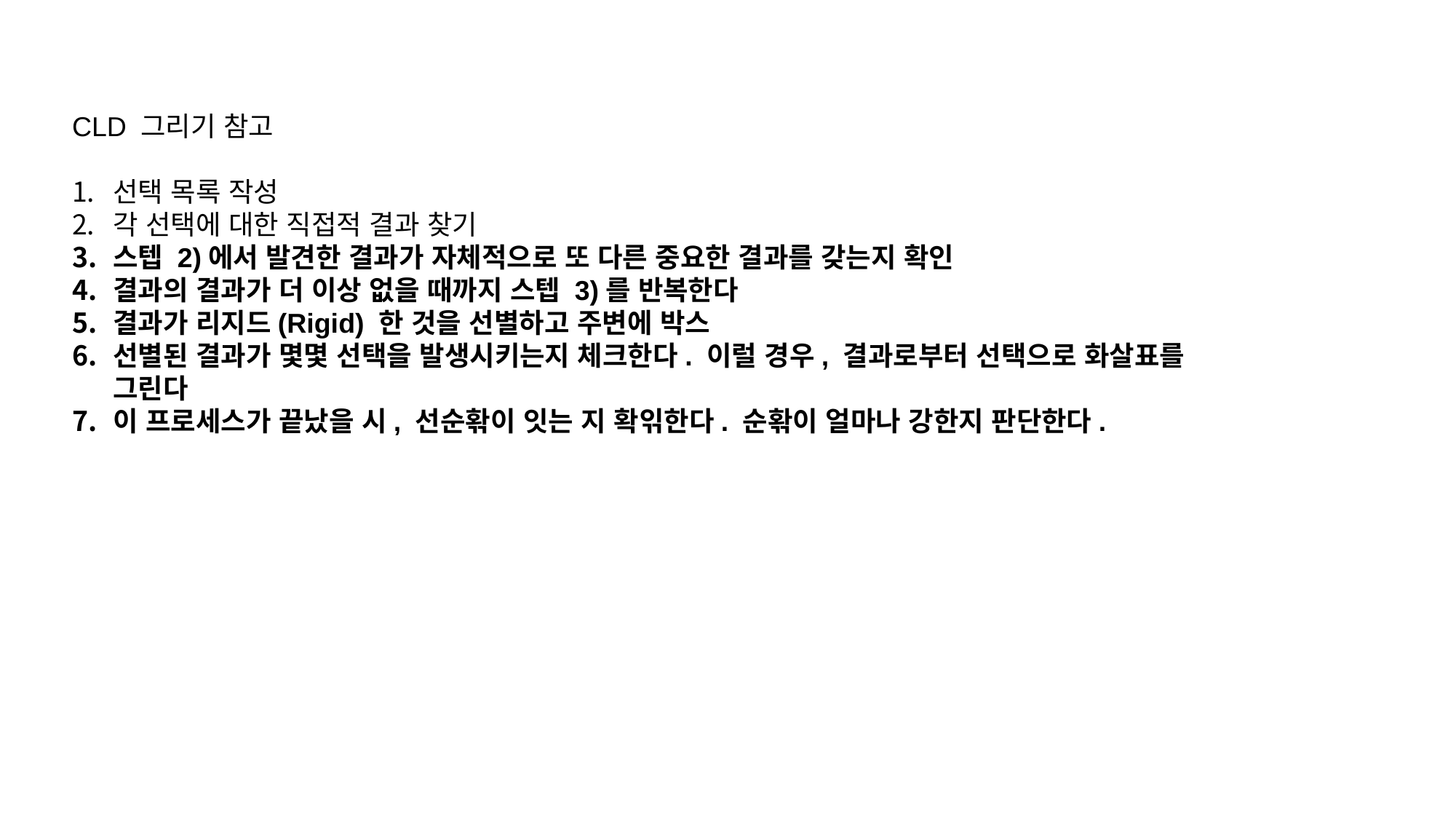

CLD 그리기 참고

선택 목록 작성
각 선택에 대한 직접적 결과 찾기
스텝 2)에서 발견한 결과가 자체적으로 또 다른 중요한 결과를 갖는지 확인
결과의 결과가 더 이상 없을 때까지 스텝 3)를 반복한다
결과가 리지드(Rigid) 한 것을 선별하고 주변에 박스
선별된 결과가 몇몇 선택을 발생시키는지 체크한다. 이럴 경우, 결과로부터 선택으로 화살표를 그린다
이 프로세스가 끝났을 시, 선순홖이 잇는 지 확읶한다. 순홖이 얼마나 강한지 판단한다.